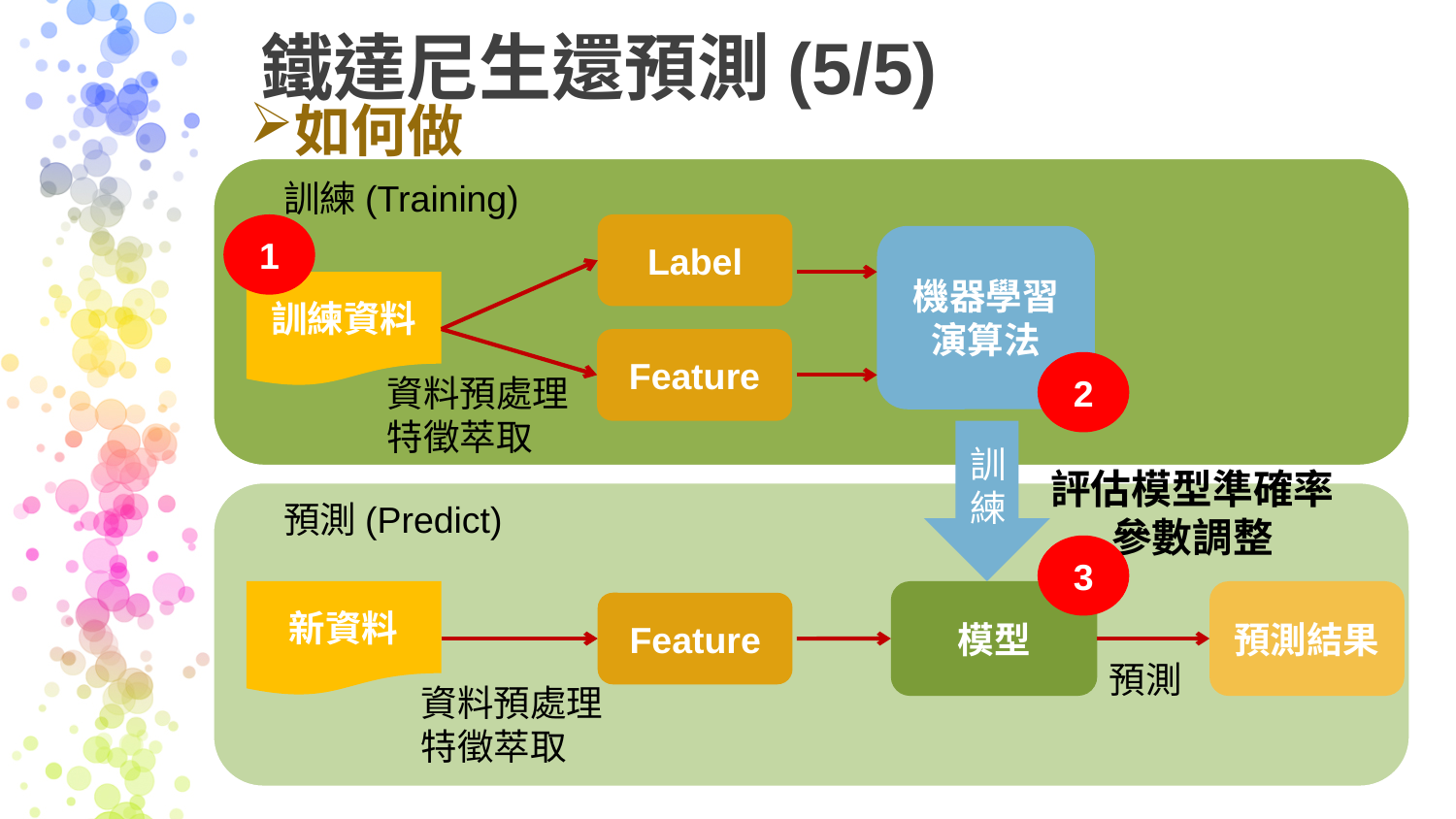

# 鐵達尼生還預測(5/5)
如何做

訓練(Training)
1
Label
機器學習
演算法
訓練資料
Feature
2
資料預處理特徵萃取
訓練
評估模型準確率
參數調整
預測(Predict)
3
新資料
模型
預測結果
Feature
預測
資料預處理特徵萃取